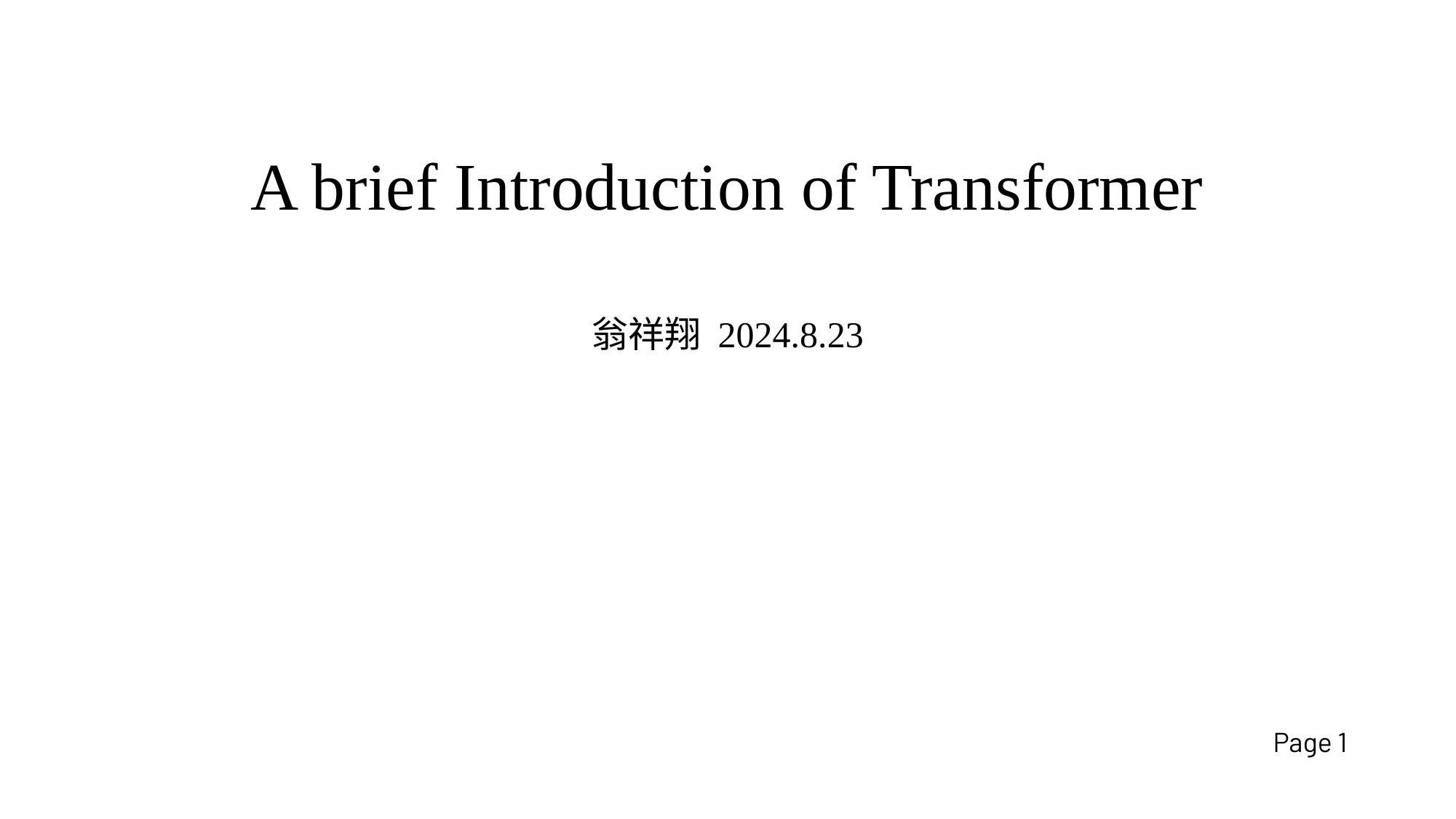

# A brief Introduction of Transformer
翁祥翔 2024.8.23
Page 1